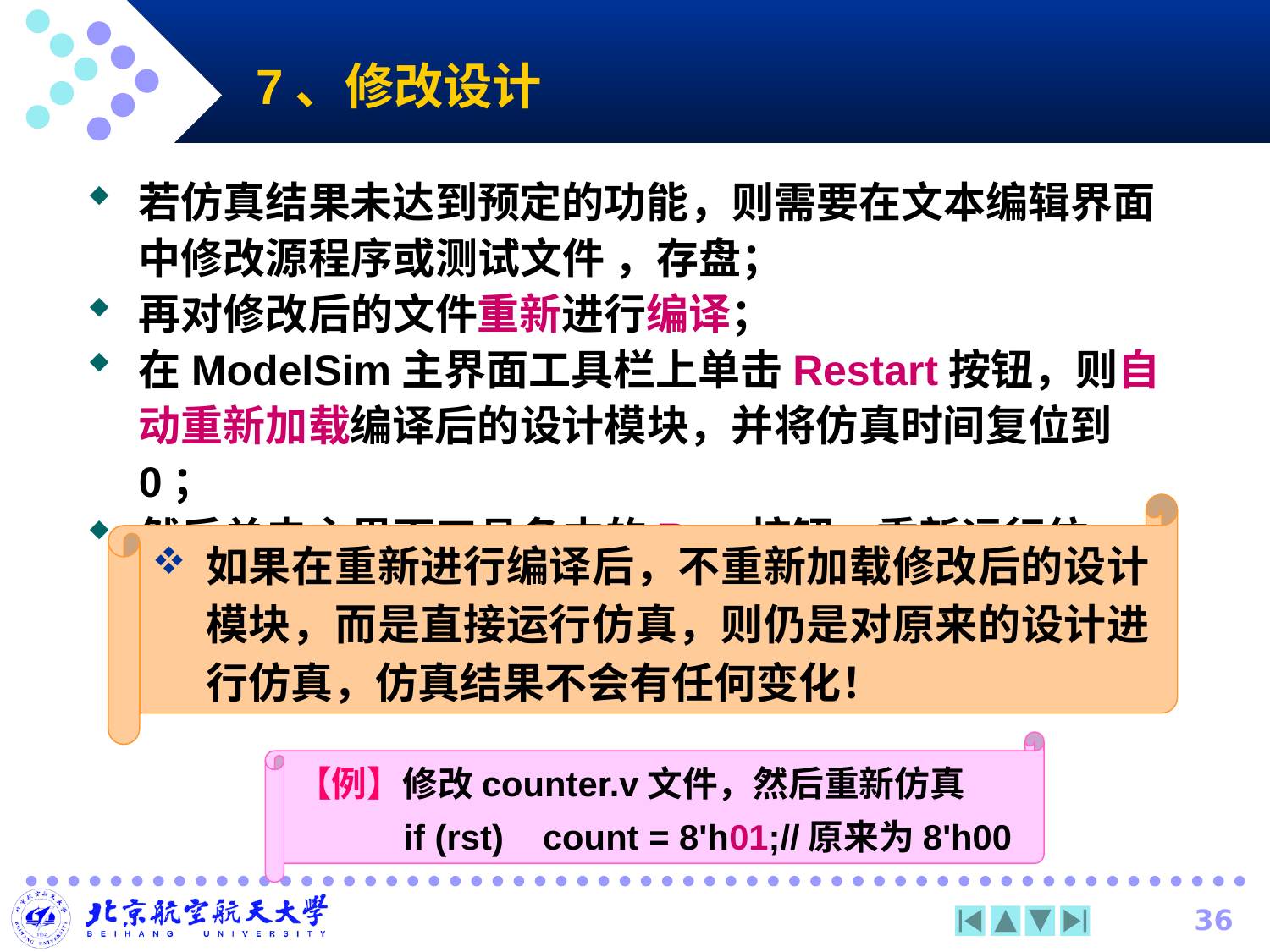

# 7、修改设计
若仿真结果未达到预定的功能，则需要在文本编辑界面中修改源程序或测试文件 ，存盘；
再对修改后的文件重新进行编译；
在ModelSim主界面工具栏上单击Restart按钮，则自动重新加载编译后的设计模块，并将仿真时间复位到0；
然后单击主界面工具条中的Run按钮，重新运行仿真。

如果在重新进行编译后，不重新加载修改后的设计模块，而是直接运行仿真，则仍是对原来的设计进行仿真，仿真结果不会有任何变化！
【例】修改counter.v文件，然后重新仿真
           if (rst)    count = 8'h01;//原来为8'h00
36